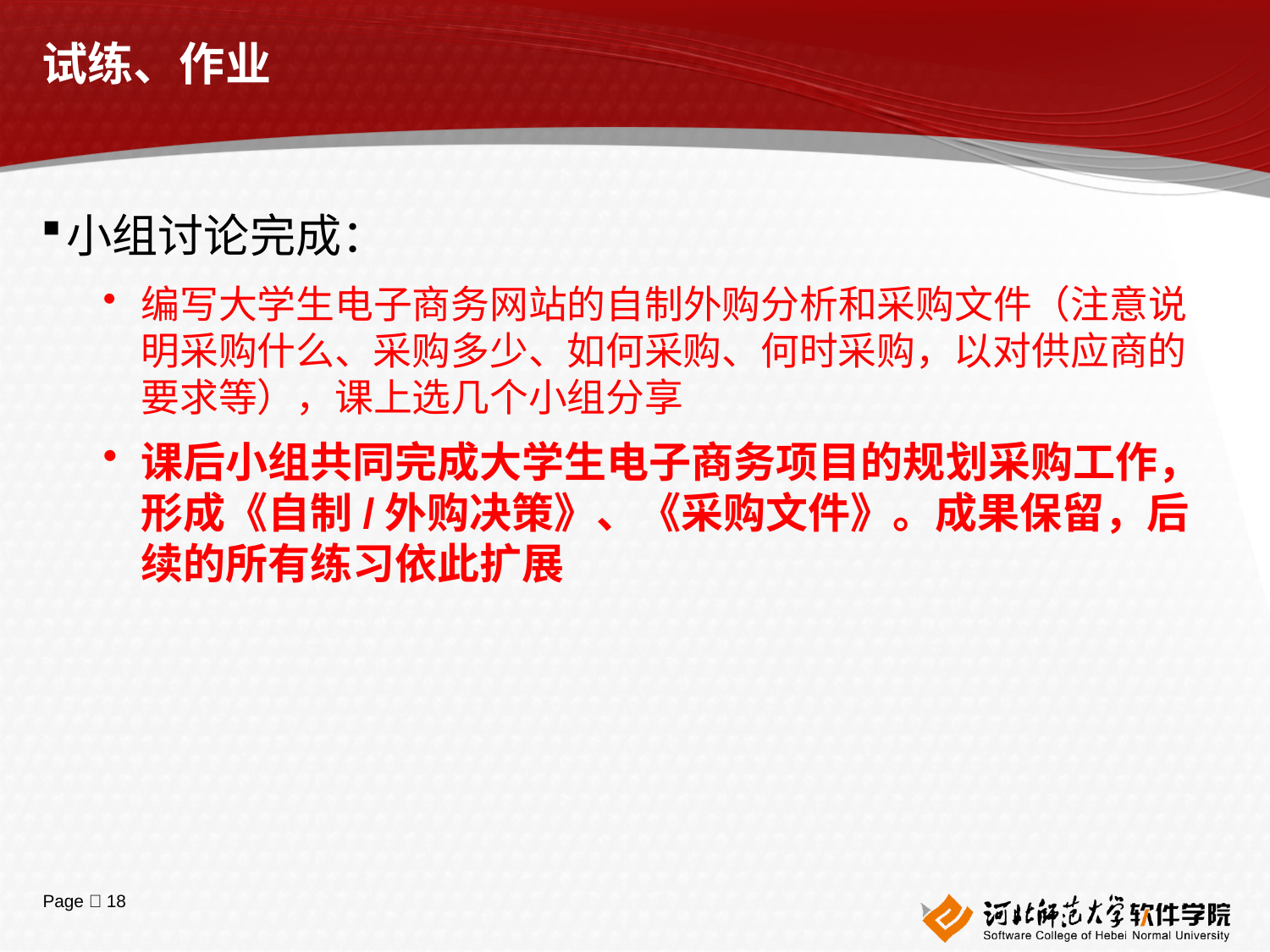

# 试练、作业
小组讨论完成：
编写大学生电子商务网站的自制外购分析和采购文件（注意说明采购什么、采购多少、如何采购、何时采购，以对供应商的要求等），课上选几个小组分享
课后小组共同完成大学生电子商务项目的规划采购工作，形成《自制/外购决策》、《采购文件》。成果保留，后续的所有练习依此扩展